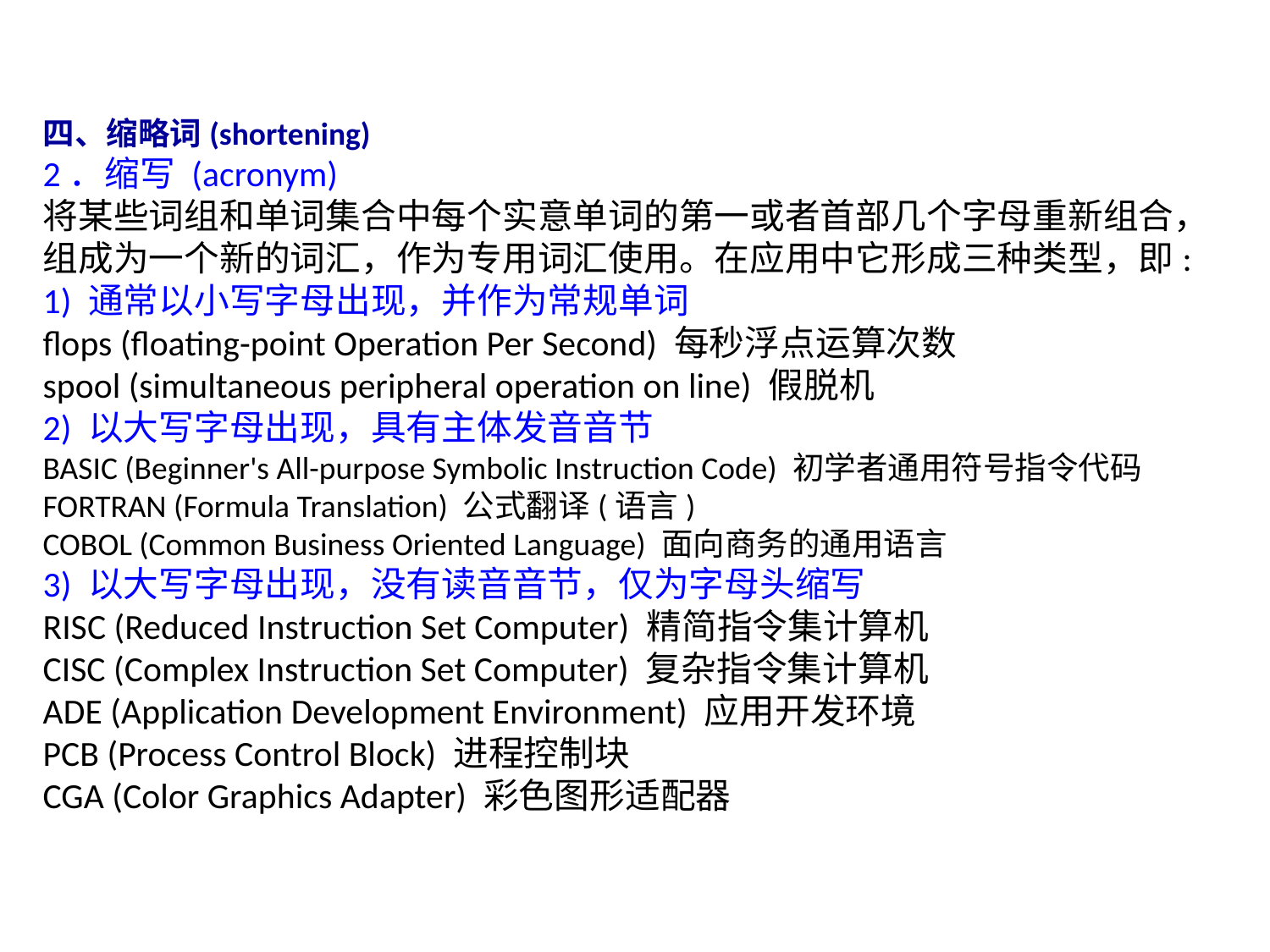

四、缩略词(shortening)
2．缩写 (acronym)
将某些词组和单词集合中每个实意单词的第一或者首部几个字母重新组合，组成为一个新的词汇，作为专用词汇使用。在应用中它形成三种类型，即:
1) 通常以小写字母出现，并作为常规单词
flops (floating-point Operation Per Second) 每秒浮点运算次数
spool (simultaneous peripheral operation on line) 假脱机
2) 以大写字母出现，具有主体发音音节
BASIC (Beginner's All-purpose Symbolic Instruction Code) 初学者通用符号指令代码
FORTRAN (Formula Translation) 公式翻译(语言)
COBOL (Common Business Oriented Language) 面向商务的通用语言
3) 以大写字母出现，没有读音音节，仅为字母头缩写
RISC (Reduced Instruction Set Computer) 精简指令集计算机
CISC (Complex Instruction Set Computer) 复杂指令集计算机
ADE (Application Development Environment) 应用开发环境
PCB (Process Control Block) 进程控制块
CGA (Color Graphics Adapter) 彩色图形适配器